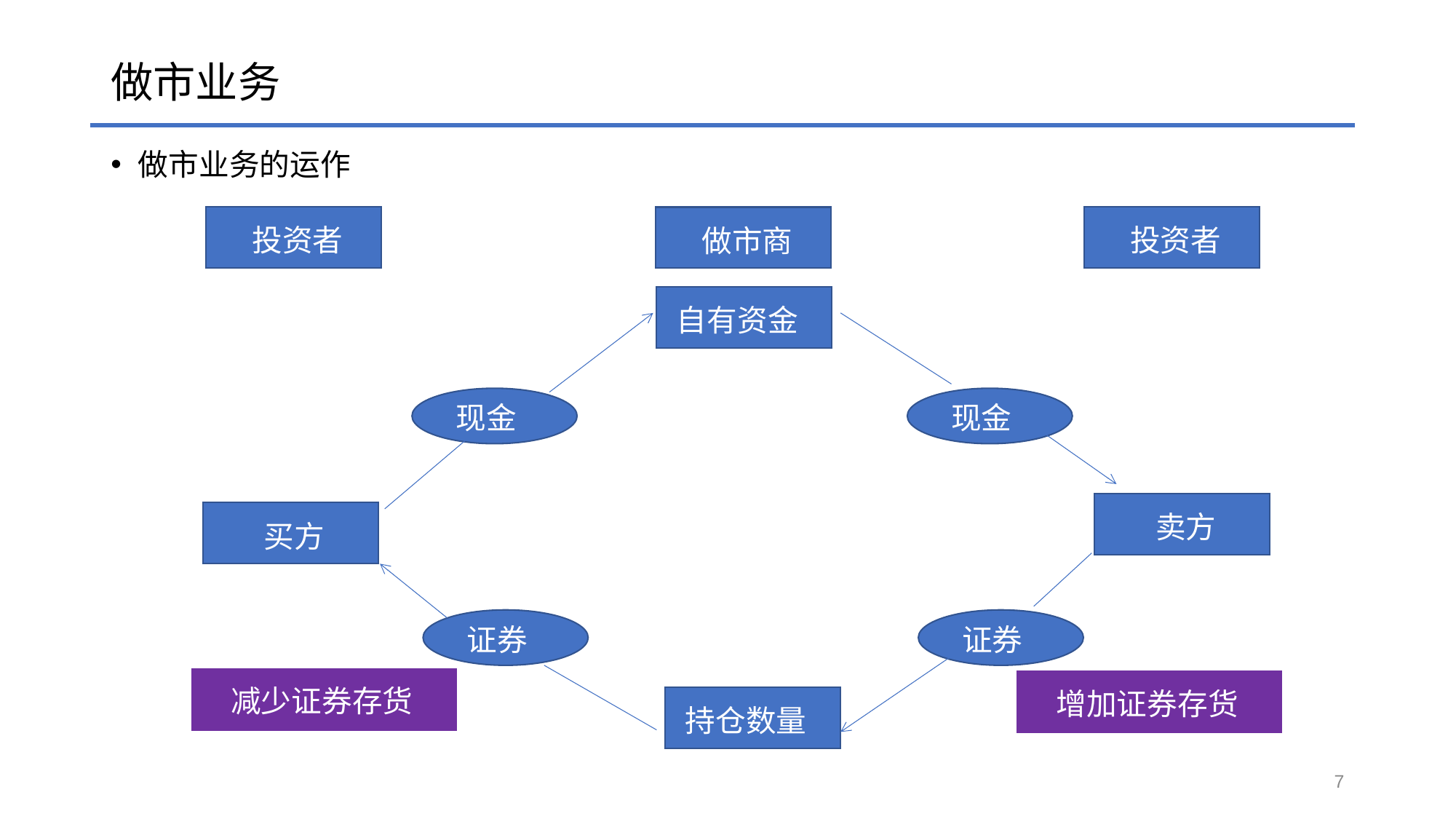

# 做市业务
做市业务的运作

投资者

投资者

做市商

自有资金

现金

现金

卖方

买方

证券

证券

减少证券存货

增加证券存货

持仓数量
7